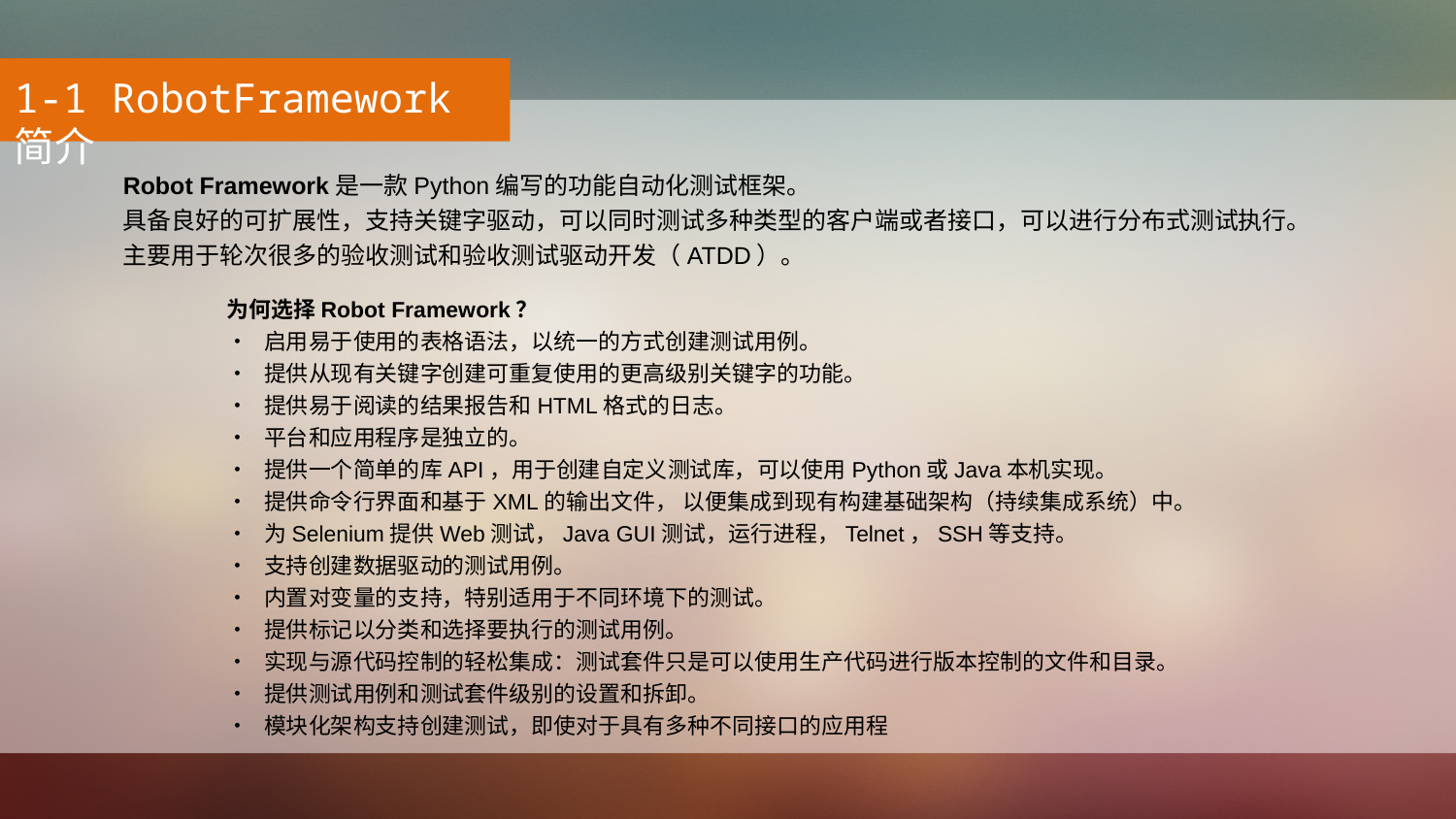

1-1 RobotFramework简介
Robot Framework是一款Python编写的功能自动化测试框架。
具备良好的可扩展性，支持关键字驱动，可以同时测试多种类型的客户端或者接口，可以进行分布式测试执行。
主要用于轮次很多的验收测试和验收测试驱动开发（ATDD）。
为何选择Robot Framework？
•  启用易于使用的表格语法，以统一的方式创建测试用例。
•  提供从现有关键字创建可重复使用的更高级别关键字的功能。
•  提供易于阅读的结果报告和HTML格式的日志。
•  平台和应用程序是独立的。
•  提供一个简单的库API，用于创建自定义测试库，可以使用Python或Java本机实现。
•  提供命令行界面和基于XML的输出文件， 以便集成到现有构建基础架构（持续集成系统）中。
•  为Selenium提供Web测试，Java GUI测试，运行进程，Telnet，SSH等支持。
•  支持创建数据驱动的测试用例。
•  内置对变量的支持，特别适用于不同环境下的测试。
•  提供标记以分类和选择要执行的测试用例。
•  实现与源代码控制的轻松集成：测试套件只是可以使用生产代码进行版本控制的文件和目录。
•  提供测试用例和测试套件级别的设置和拆卸。
•  模块化架构支持创建测试，即使对于具有多种不同接口的应用程